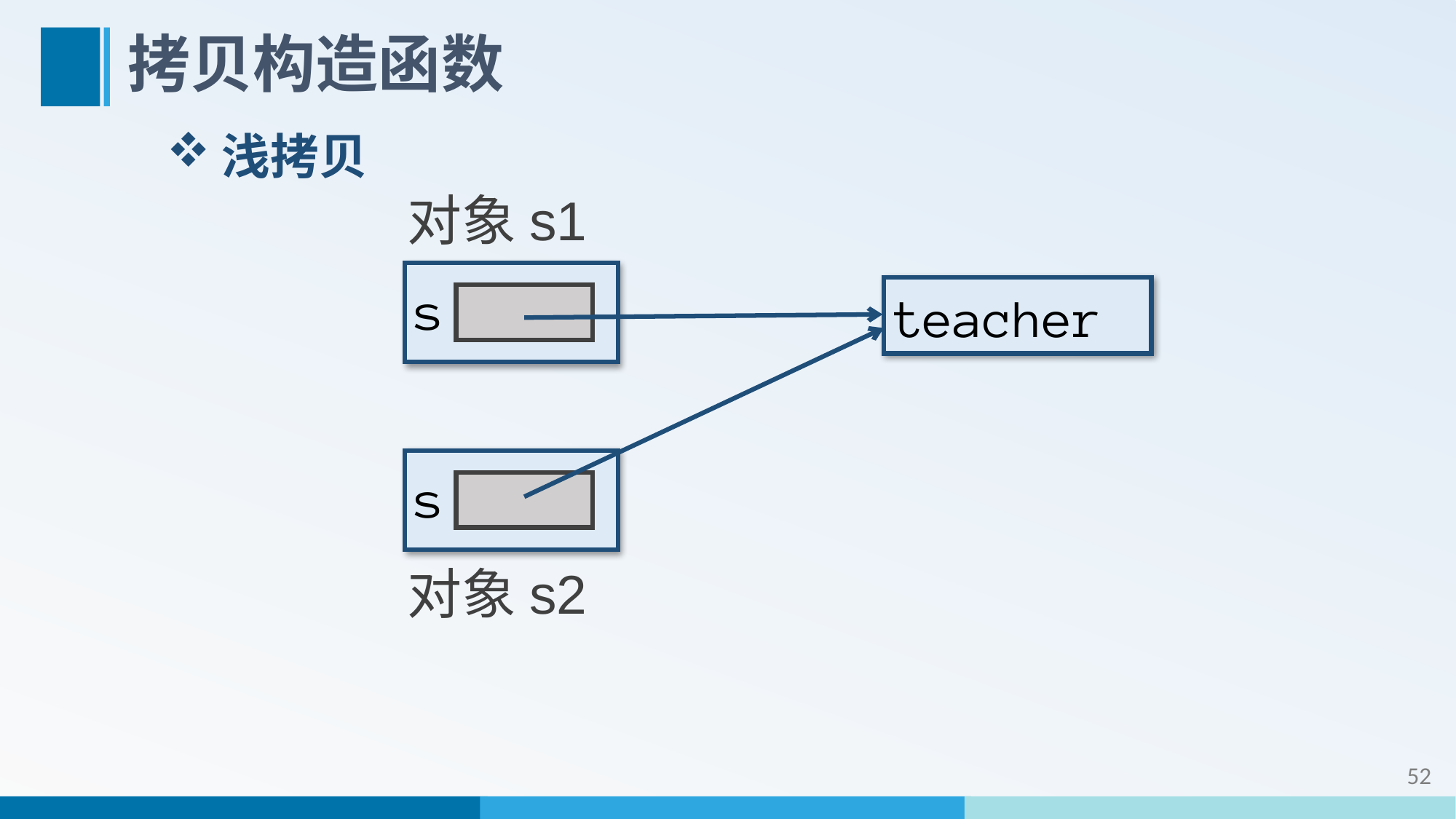

# 拷贝构造函数
浅拷贝
对象s1

s
teacher

s

对象s2